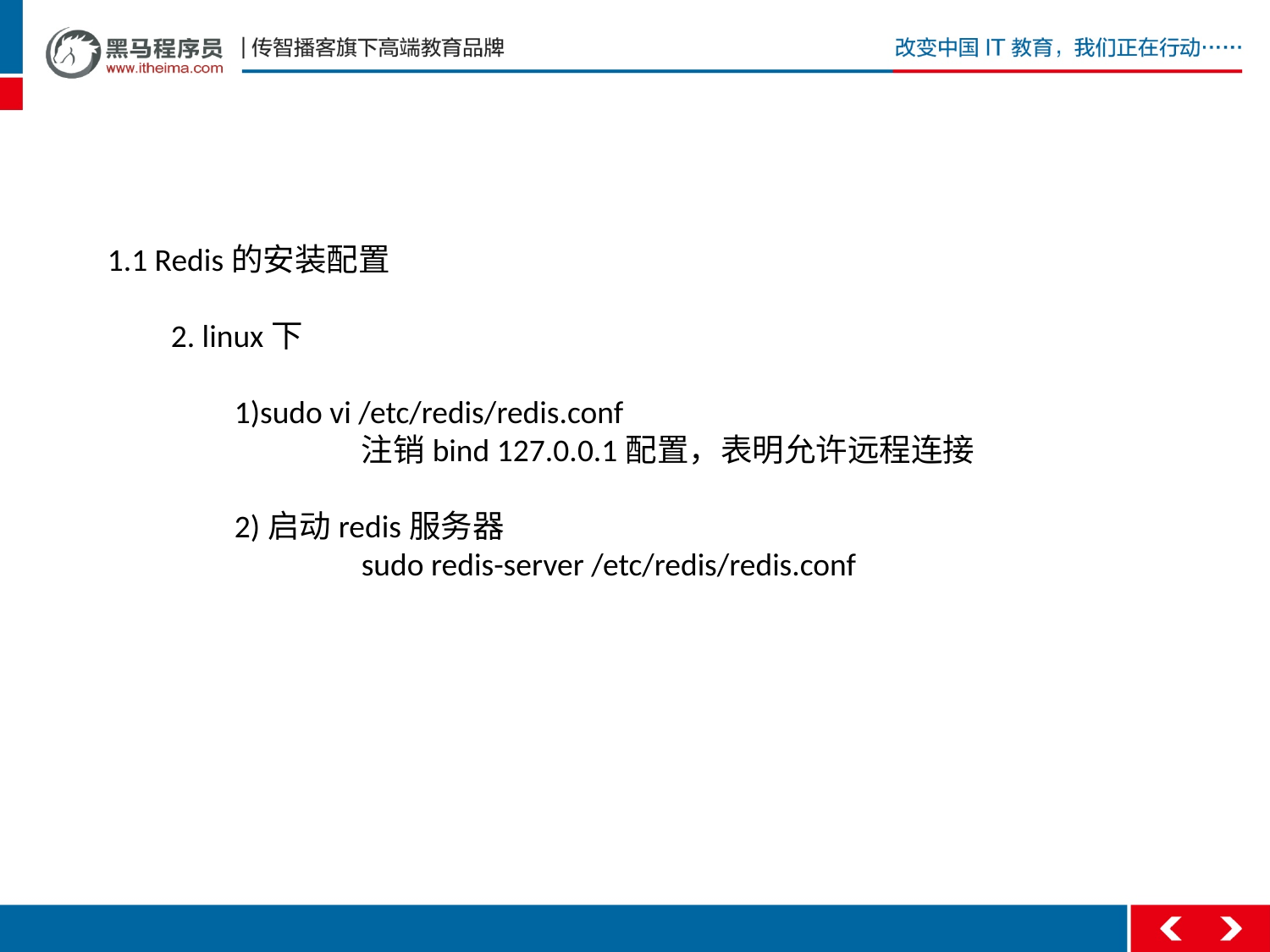

1.1 Redis的安装配置

2. linux下

	1)sudo vi /etc/redis/redis.conf
		注销bind 127.0.0.1配置，表明允许远程连接

	2)启动redis服务器
		sudo redis-server /etc/redis/redis.conf